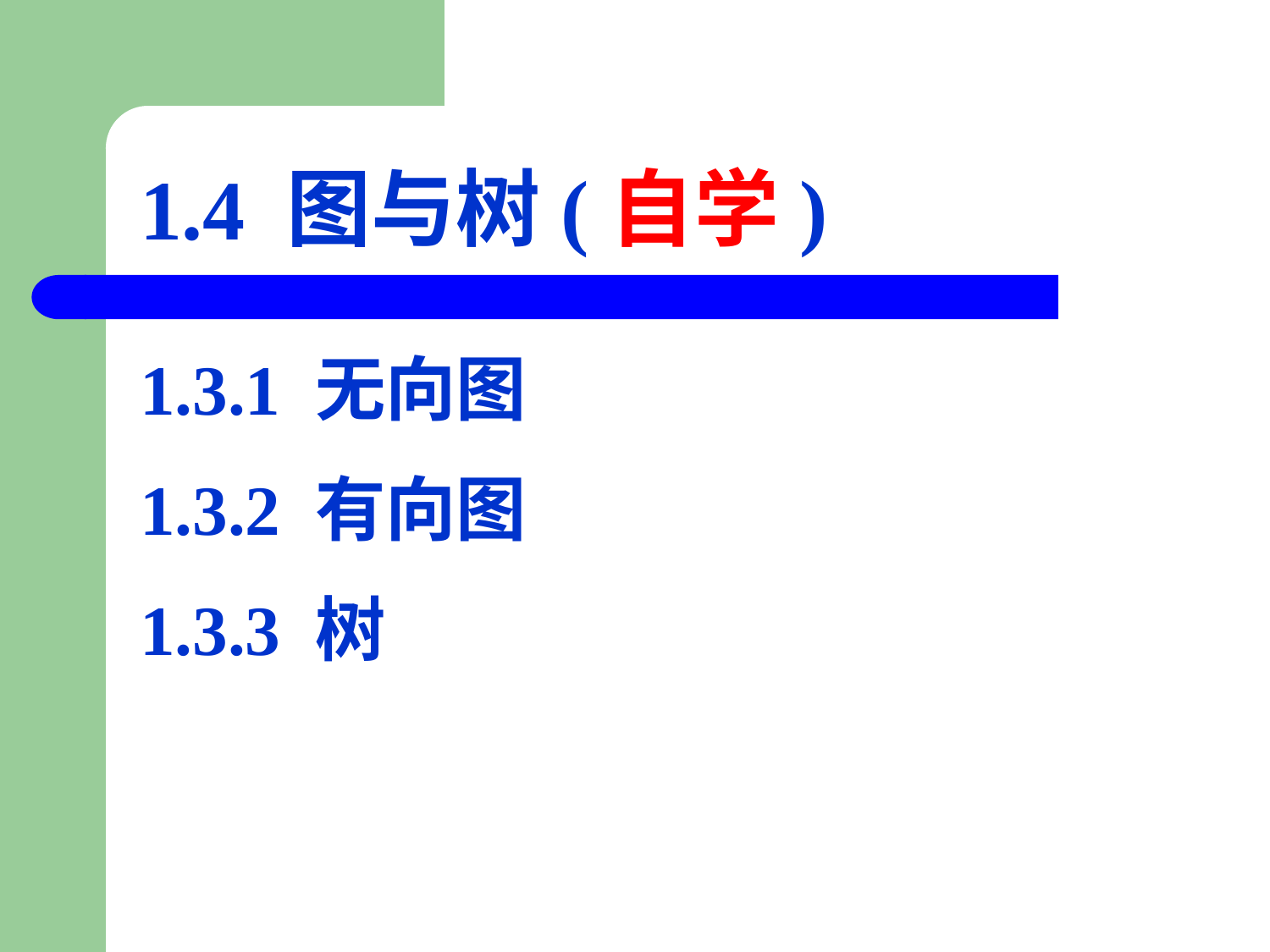

# 1.4 图与树(自学)
1.3.1 无向图
1.3.2 有向图
1.3.3 树